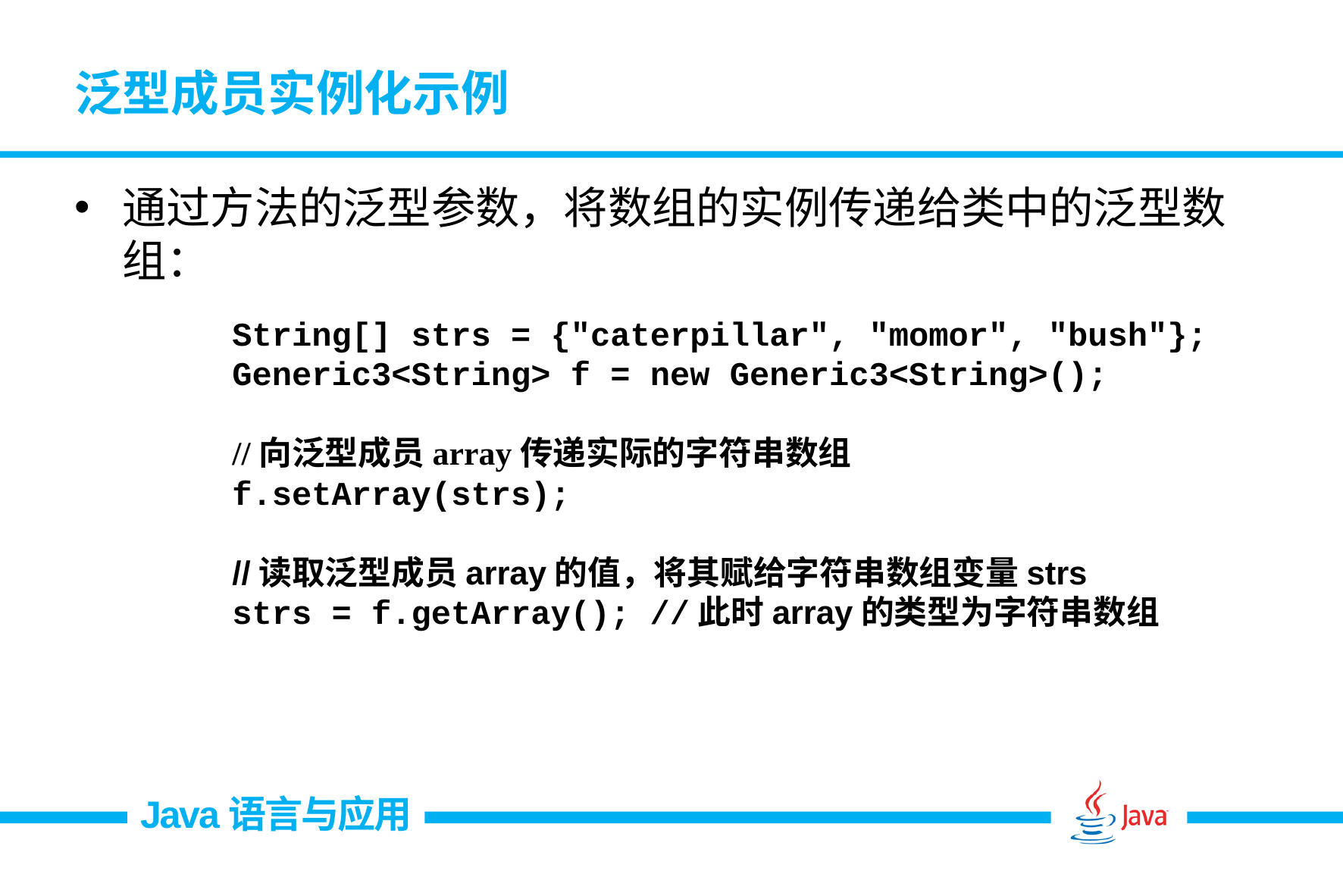

# 泛型成员实例化示例
通过方法的泛型参数，将数组的实例传递给类中的泛型数组：

String[] strs = {"caterpillar", "momor", "bush"};
Generic3<String> f = new Generic3<String>();

//向泛型成员array传递实际的字符串数组
f.setArray(strs);

//读取泛型成员array的值，将其赋给字符串数组变量strs
strs = f.getArray(); //此时array的类型为字符串数组